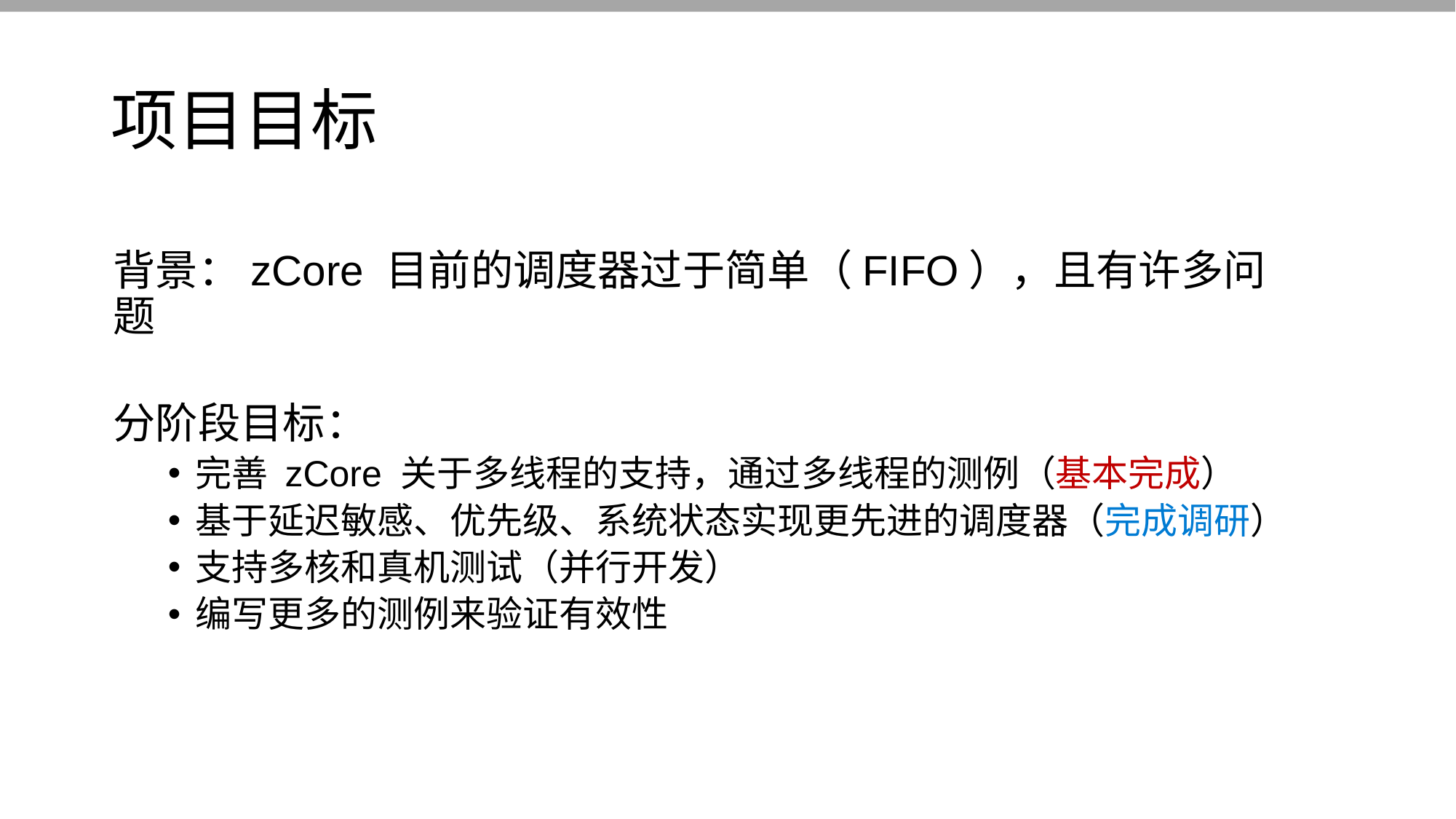

# 项目目标

背景：zCore 目前的调度器过于简单（FIFO），且有许多问题

分阶段目标：
完善 zCore 关于多线程的支持，通过多线程的测例（基本完成）
基于延迟敏感、优先级、系统状态实现更先进的调度器（完成调研）
支持多核和真机测试（并行开发）
编写更多的测例来验证有效性
2